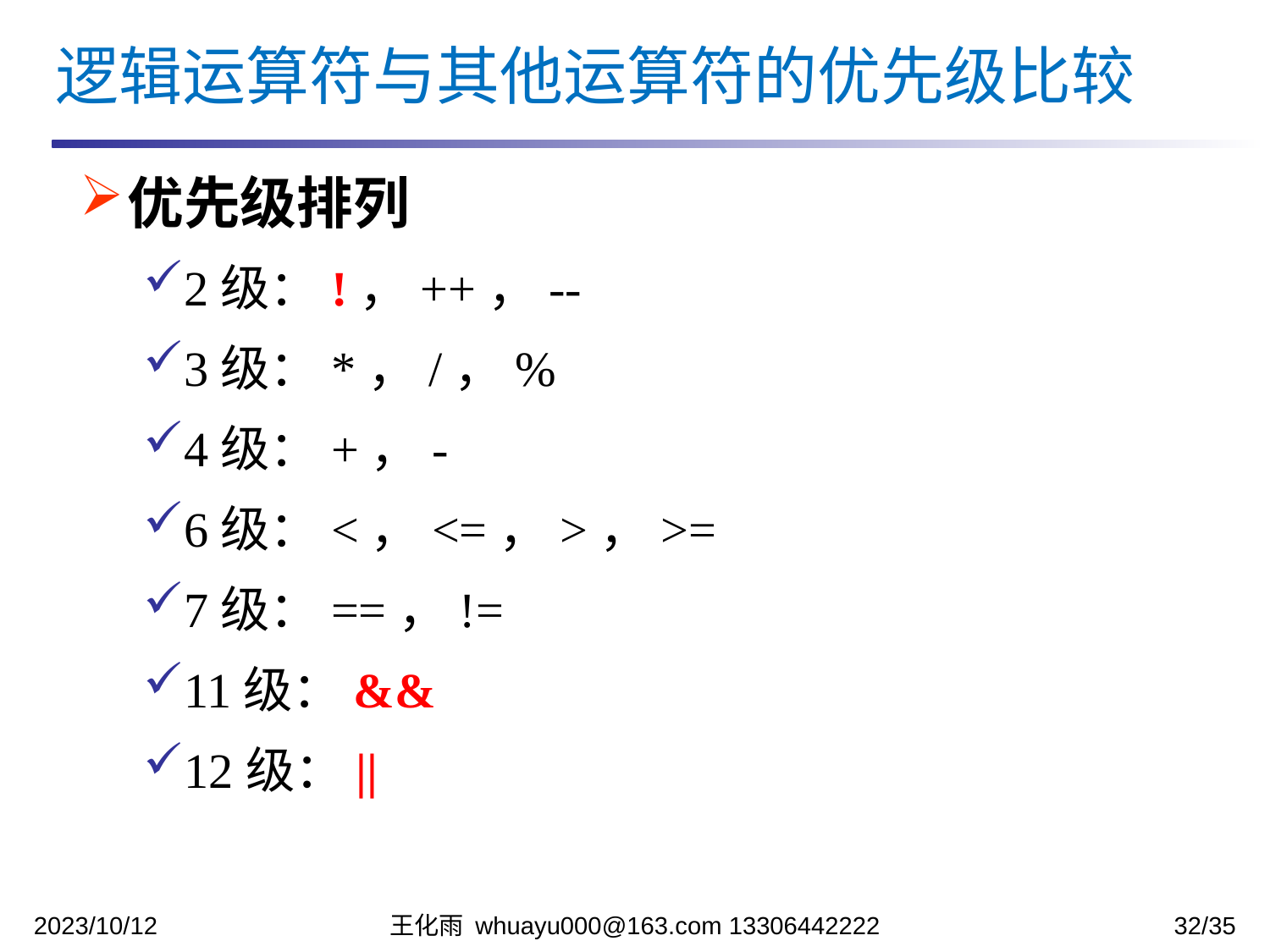

逻辑运算符与其他运算符的优先级比较
优先级排列
2级：!，++，--
3级：*，/，%
4级：+，-
6级：<，<=，>，>=
7级：==，!=
11级：&&
12级：||
2023/10/12
王化雨 whuayu000@163.com 13306442222
32/35